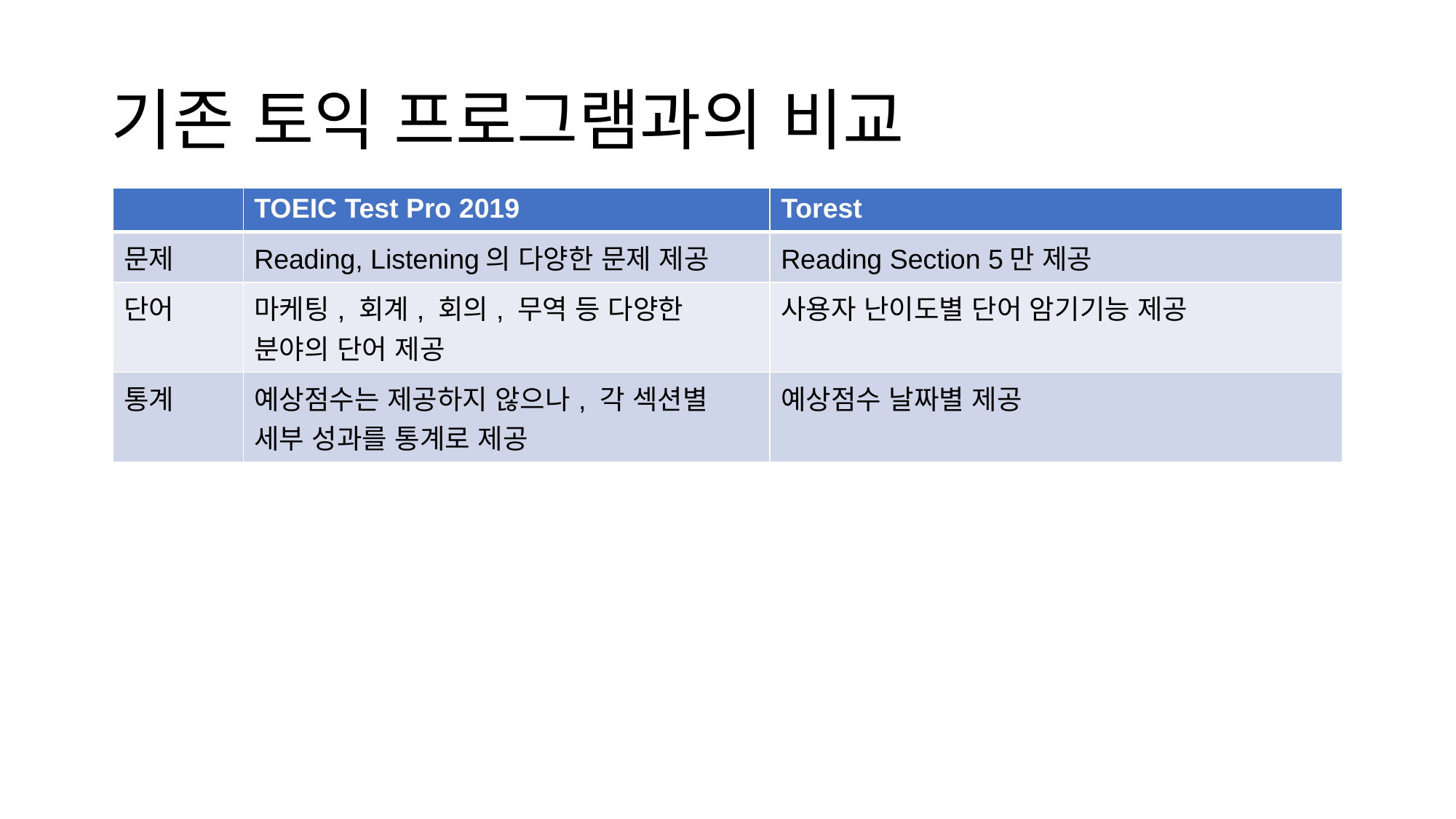

# 기존 토익 프로그램과의 비교
|  | TOEIC Test Pro 2019 | Torest |
| --- | --- | --- |
| 문제 | Reading, Listening의 다양한 문제 제공 | Reading Section 5만 제공 |
| 단어 | 마케팅, 회계, 회의, 무역 등 다양한 분야의 단어 제공 | 사용자 난이도별 단어 암기기능 제공 |
| 통계 | 예상점수는 제공하지 않으나, 각 섹션별 세부 성과를 통계로 제공 | 예상점수 날짜별 제공 |